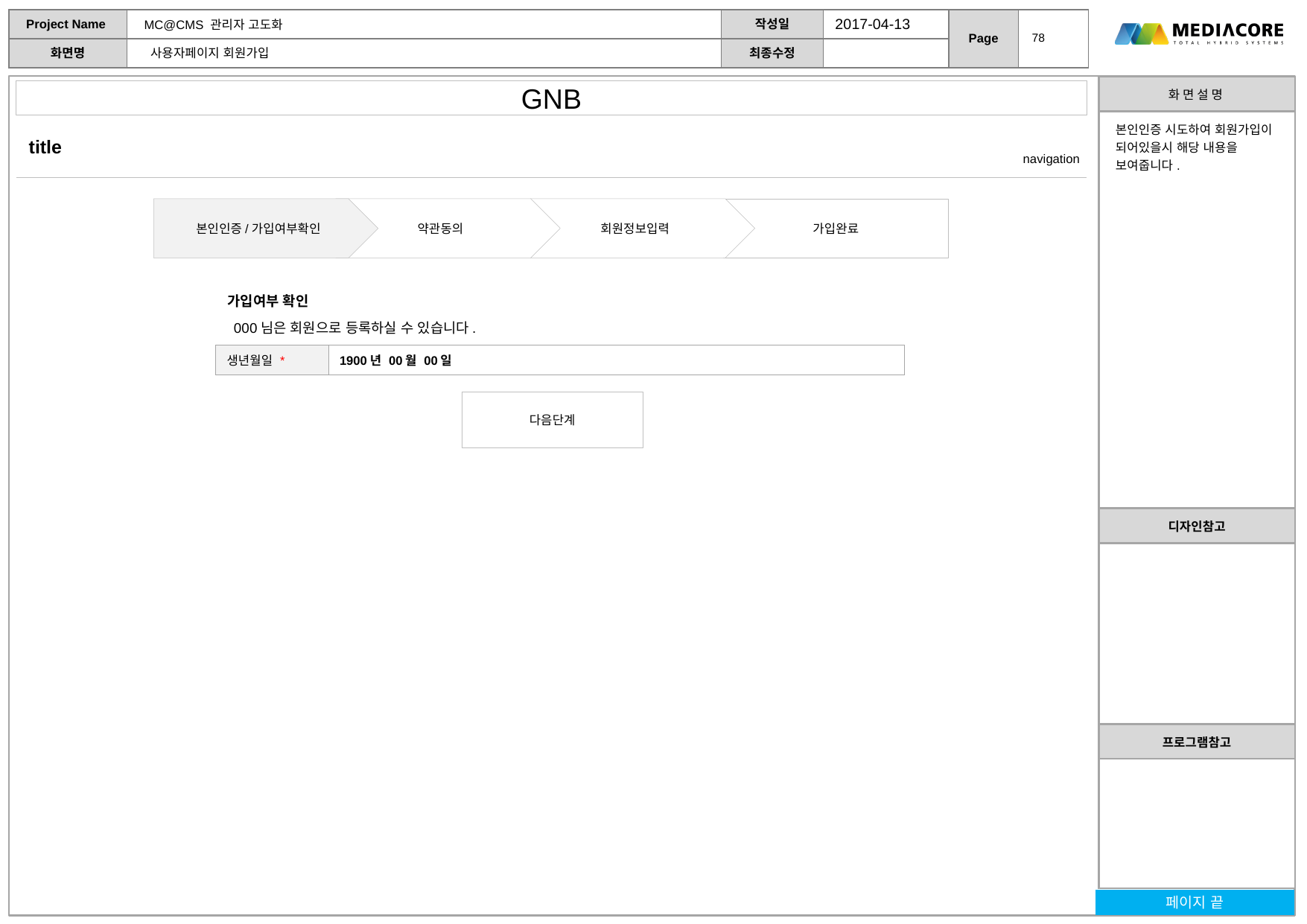

2017-04-13
78
사용자페이지 회원가입
| 화 면 설 명 |
| --- |
| 본인인증 시도하여 회원가입이 되어있을시 해당 내용을 보여줍니다. |
| 디자인참고 |
|  |
| 프로그램참고 |
|  |
본인인증/가입여부확인
약관동의
회원정보입력
가입완료
가입여부 확인
000님은 회원으로 등록하실 수 있습니다.
| 생년월일 \* | 1900년 00월 00일 |
| --- | --- |
다음단계